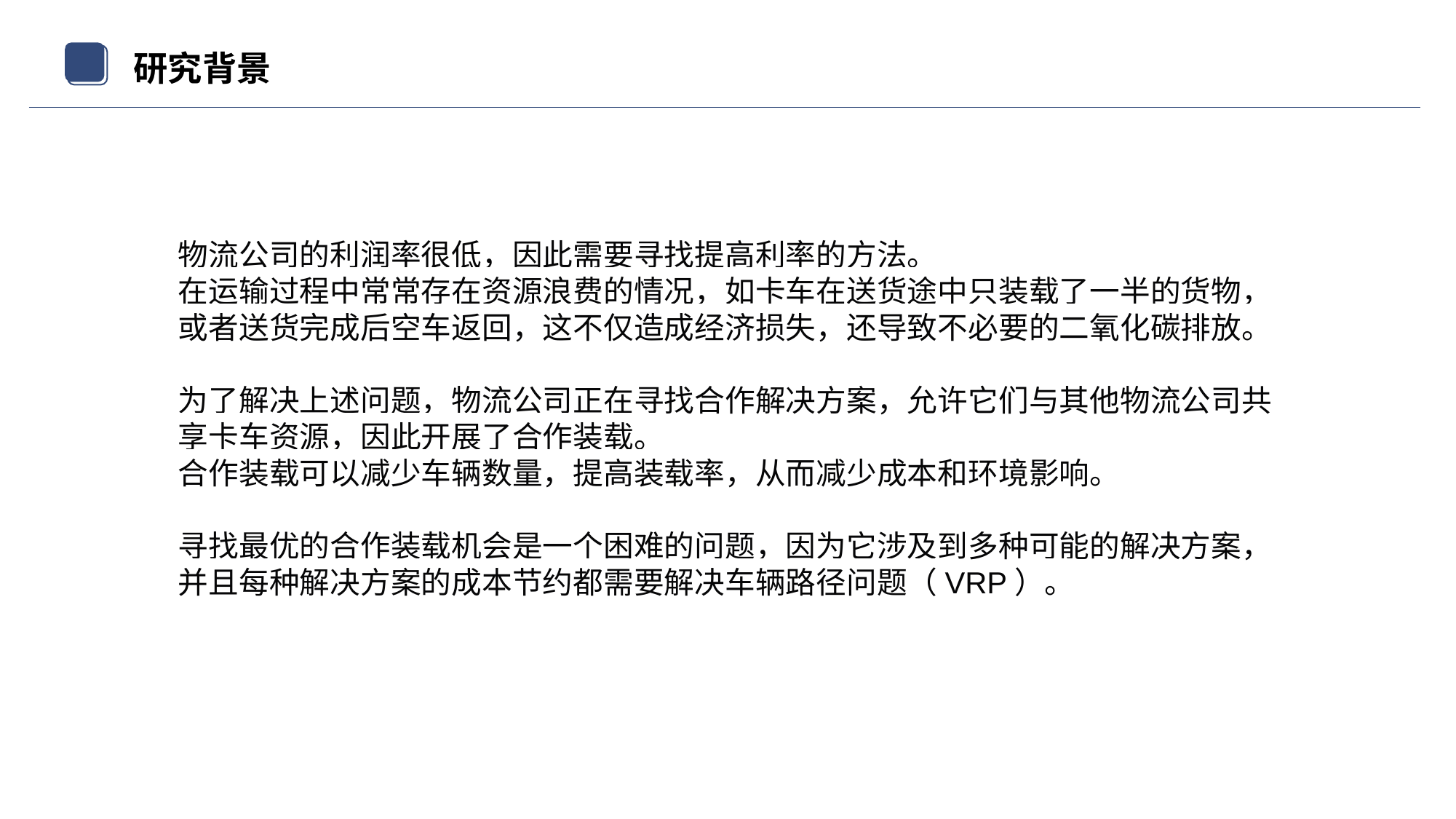

研究背景
物流公司的利润率很低，因此需要寻找提高利率的方法。
在运输过程中常常存在资源浪费的情况，如卡车在送货途中只装载了一半的货物，或者送货完成后空车返回，这不仅造成经济损失，还导致不必要的二氧化碳排放。

为了解决上述问题，物流公司正在寻找合作解决方案，允许它们与其他物流公司共享卡车资源，因此开展了合作装载。
合作装载可以减少车辆数量，提高装载率，从而减少成本和环境影响。

寻找最优的合作装载机会是一个困难的问题，因为它涉及到多种可能的解决方案，并且每种解决方案的成本节约都需要解决车辆路径问题（VRP）。